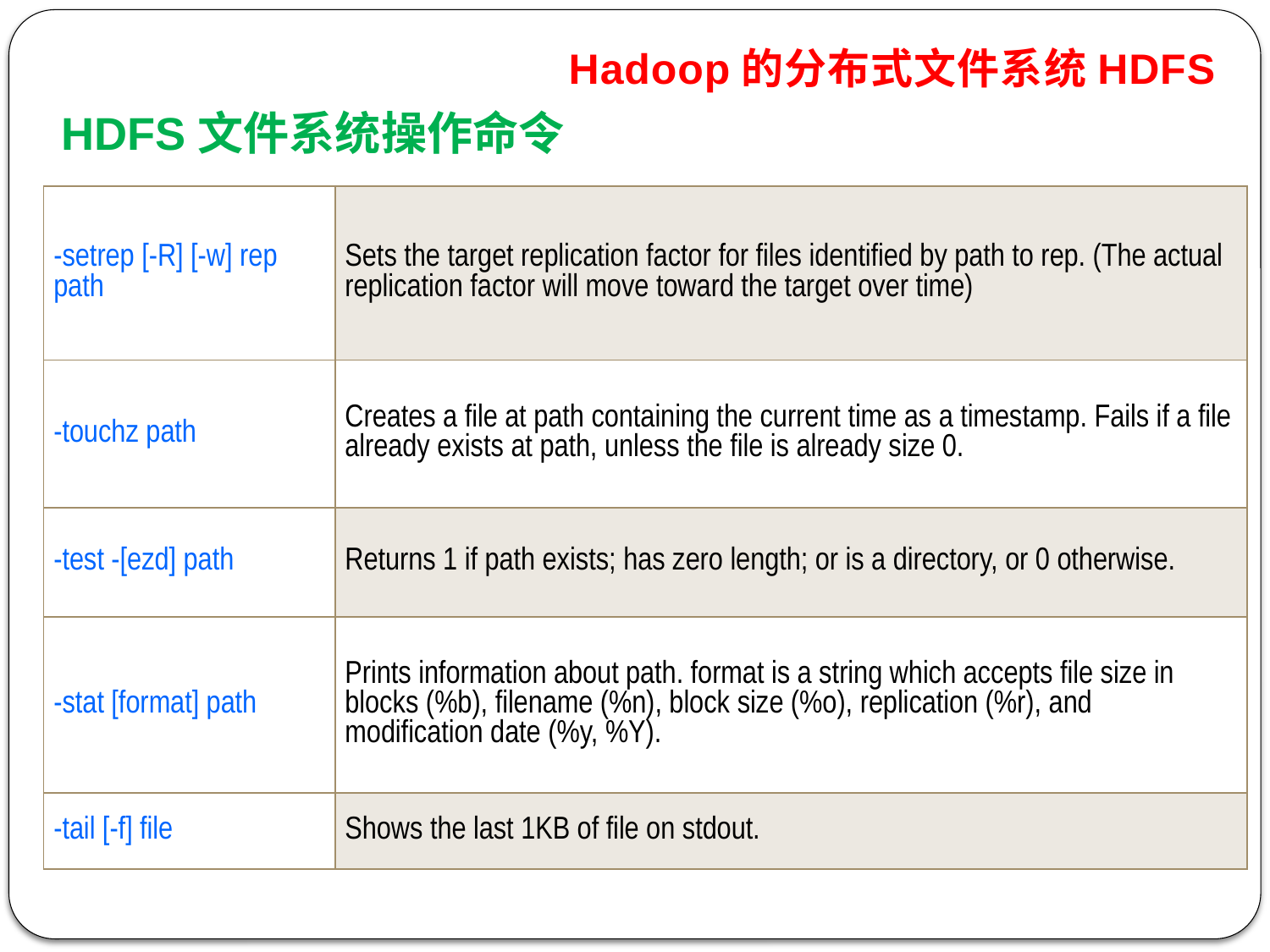

Hadoop的分布式文件系统HDFS
HDFS文件系统操作命令

| -setrep [-R] [-w] rep path | Sets the target replication factor for files identified by path to rep. (The actual replication factor will move toward the target over time) |
| --- | --- |
| -touchz path | Creates a file at path containing the current time as a timestamp. Fails if a file already exists at path, unless the file is already size 0. |
| -test -[ezd] path | Returns 1 if path exists; has zero length; or is a directory, or 0 otherwise. |
| -stat [format] path | Prints information about path. format is a string which accepts file size in blocks (%b), filename (%n), block size (%o), replication (%r), and modification date (%y, %Y). |
| -tail [-f] file | Shows the last 1KB of file on stdout. |